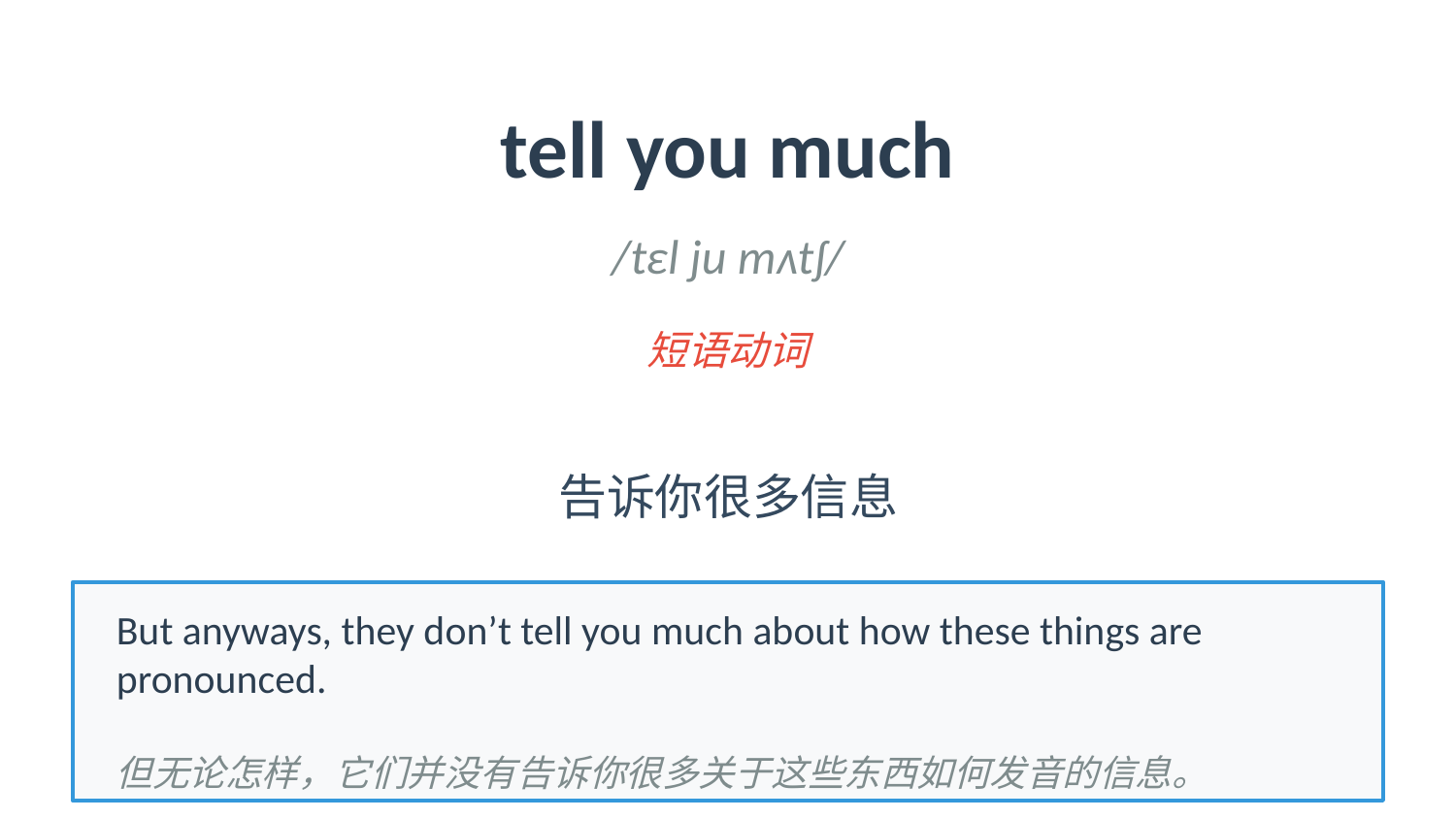

tell you much
/tɛl ju mʌtʃ/
短语动词
告诉你很多信息

But anyways, they don’t tell you much about how these things are pronounced.

但无论怎样，它们并没有告诉你很多关于这些东西如何发音的信息。